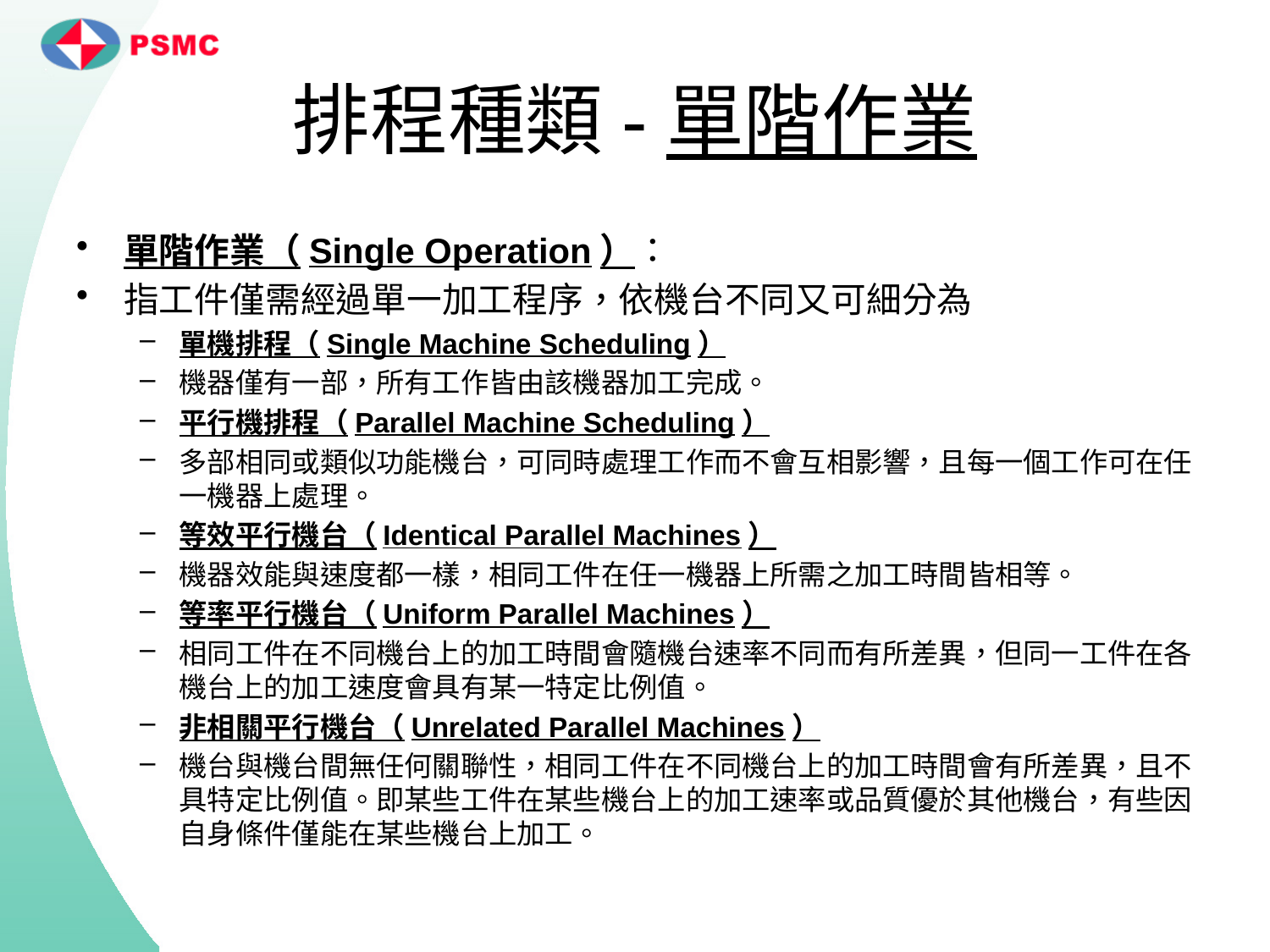

# 排程種類-單階作業
單階作業（Single Operation）：
指工件僅需經過單一加工程序，依機台不同又可細分為
單機排程（Single Machine Scheduling）
機器僅有一部，所有工作皆由該機器加工完成。
平行機排程（Parallel Machine Scheduling）
多部相同或類似功能機台，可同時處理工作而不會互相影響，且每一個工作可在任一機器上處理。
等效平行機台（Identical Parallel Machines）
機器效能與速度都一樣，相同工件在任一機器上所需之加工時間皆相等。
等率平行機台（Uniform Parallel Machines）
相同工件在不同機台上的加工時間會隨機台速率不同而有所差異，但同一工件在各機台上的加工速度會具有某一特定比例值。
非相關平行機台（Unrelated Parallel Machines）
機台與機台間無任何關聯性，相同工件在不同機台上的加工時間會有所差異，且不具特定比例值。即某些工件在某些機台上的加工速率或品質優於其他機台，有些因自身條件僅能在某些機台上加工。